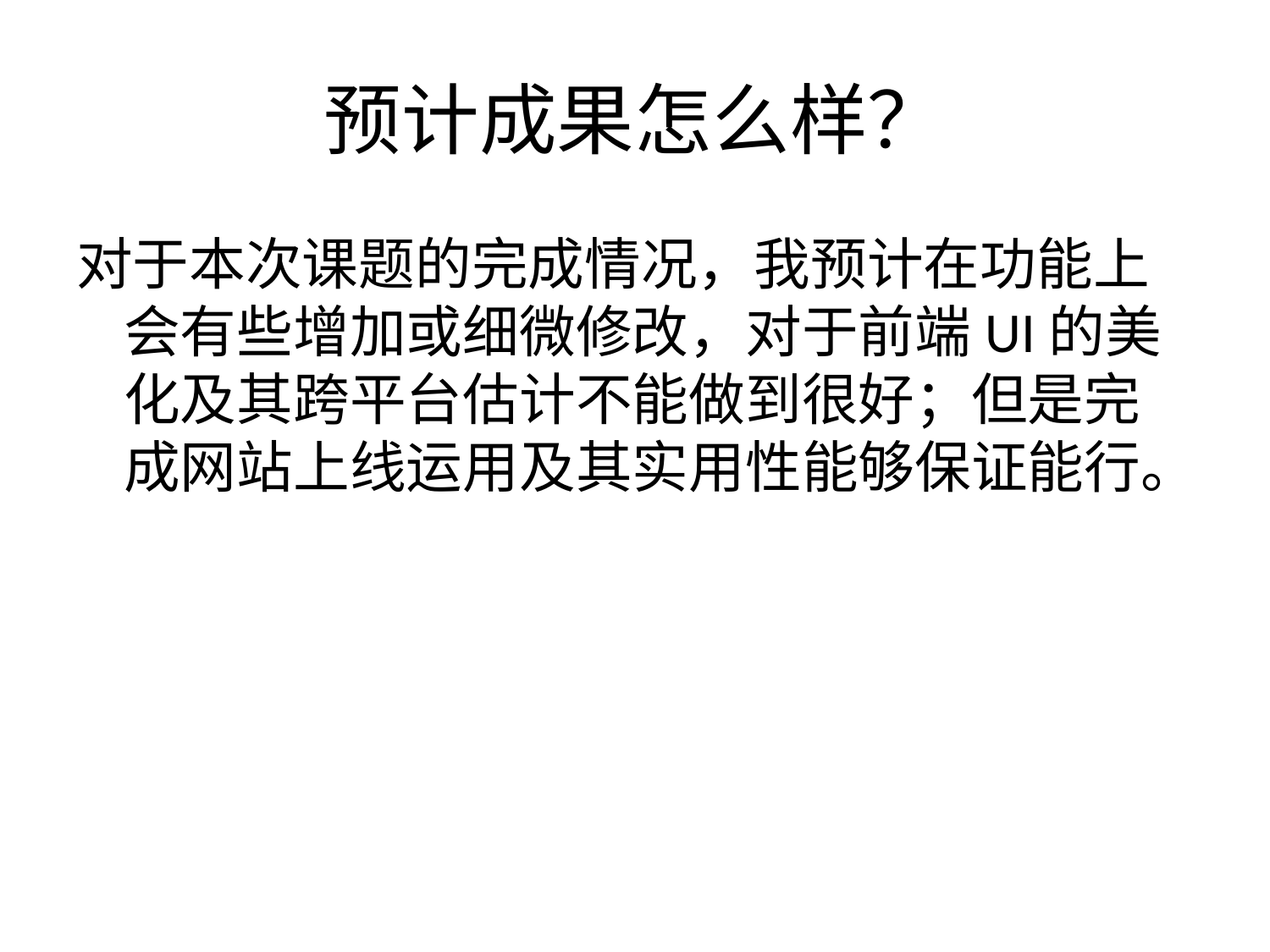

# 预计成果怎么样？
对于本次课题的完成情况，我预计在功能上会有些增加或细微修改，对于前端UI的美化及其跨平台估计不能做到很好；但是完成网站上线运用及其实用性能够保证能行。